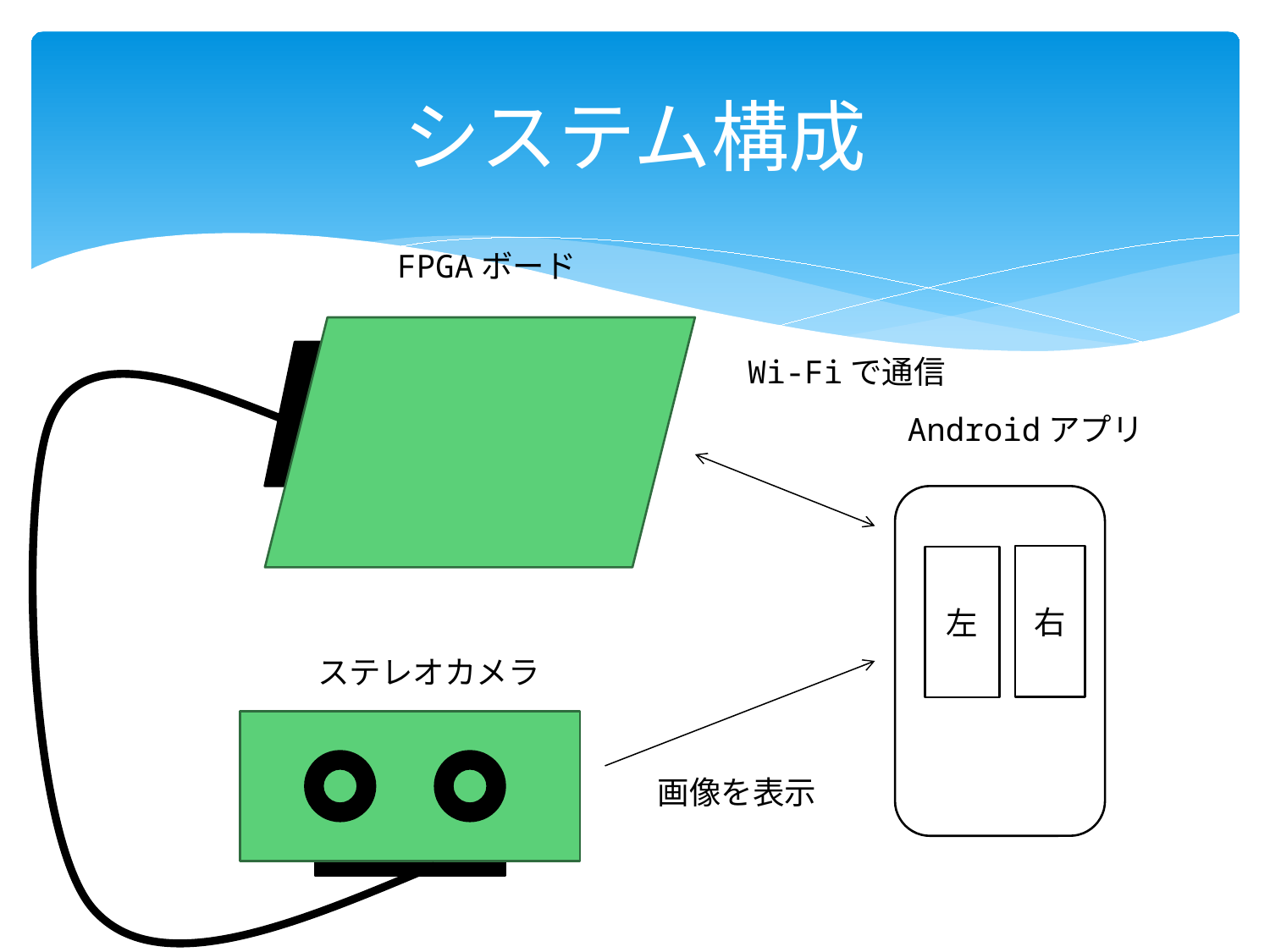

# システム構成
FPGAボード

Wi-Fiで通信

Androidアプリ

右
左
ステレオカメラ

画像を表示